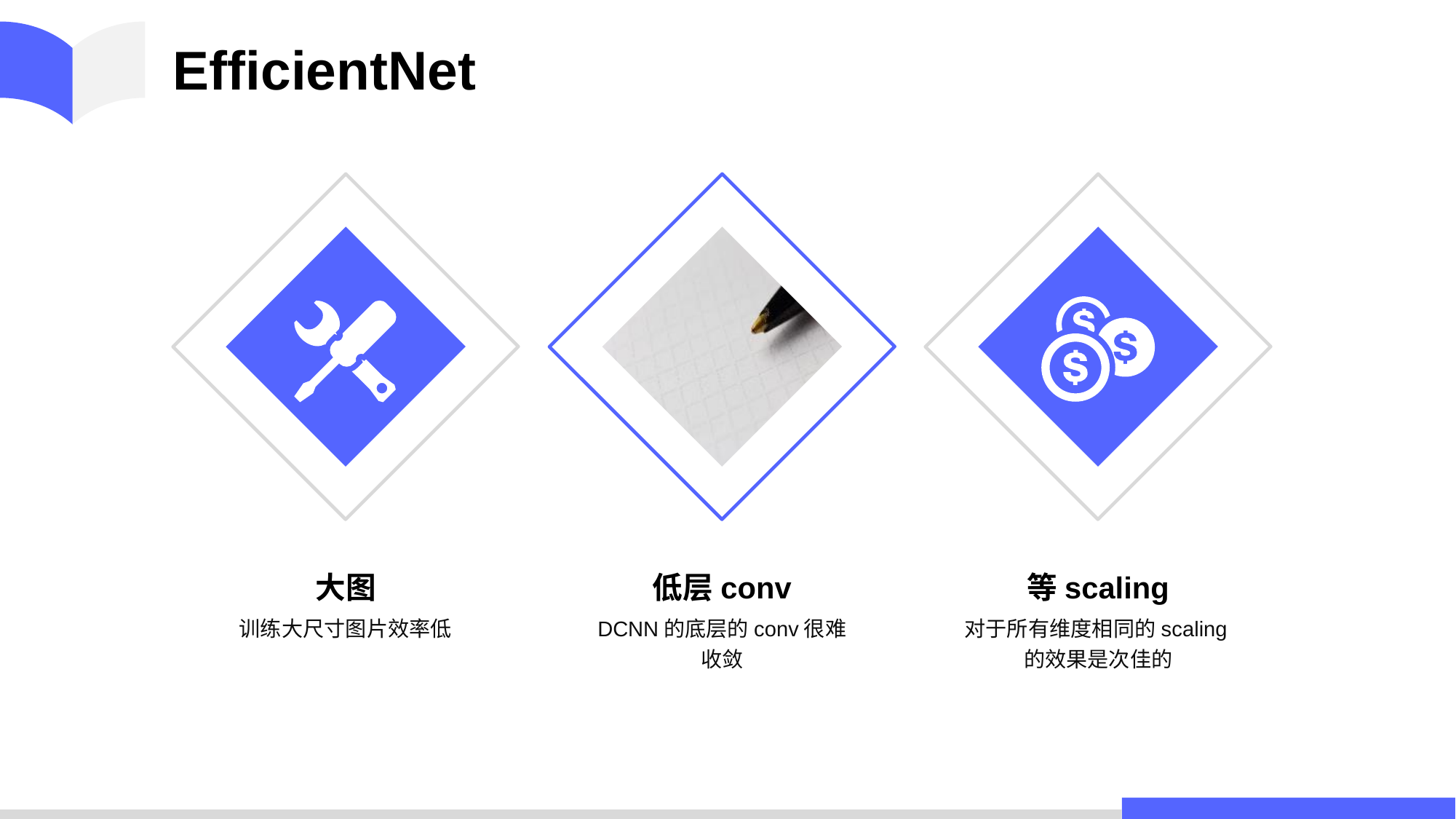

EfficientNet

大图
训练大尺寸图片效率低

等scaling
对于所有维度相同的scaling的效果是次佳的

低层conv
DCNN的底层的conv很难收敛